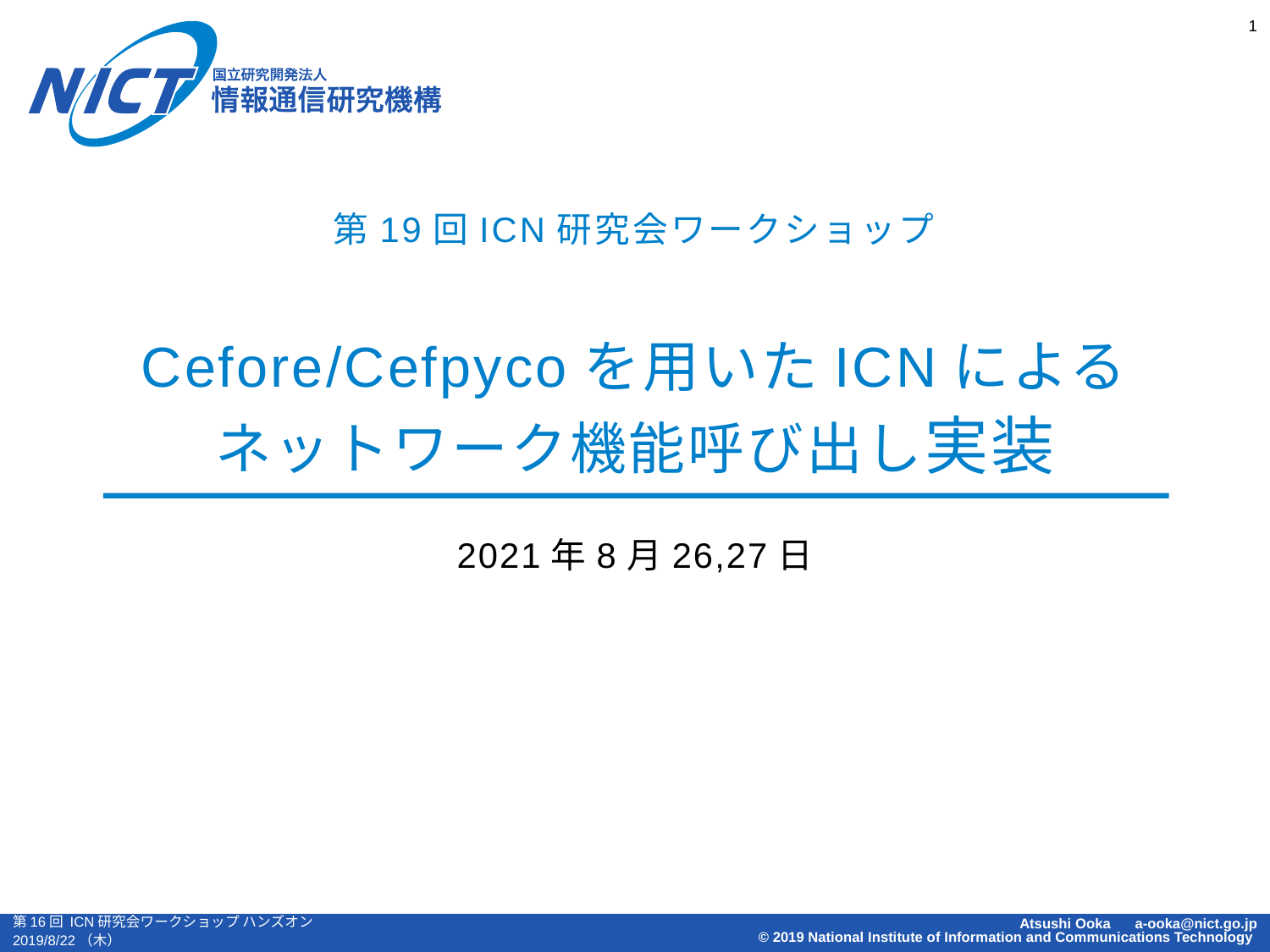

1
# 第19回ICN研究会ワークショップ Cefore/Cefpycoを用いたICNによる ネットワーク機能呼び出し実装
2021年8月26,27日
第16回 ICN研究会ワークショップ ハンズオン
2019/8/22（木）